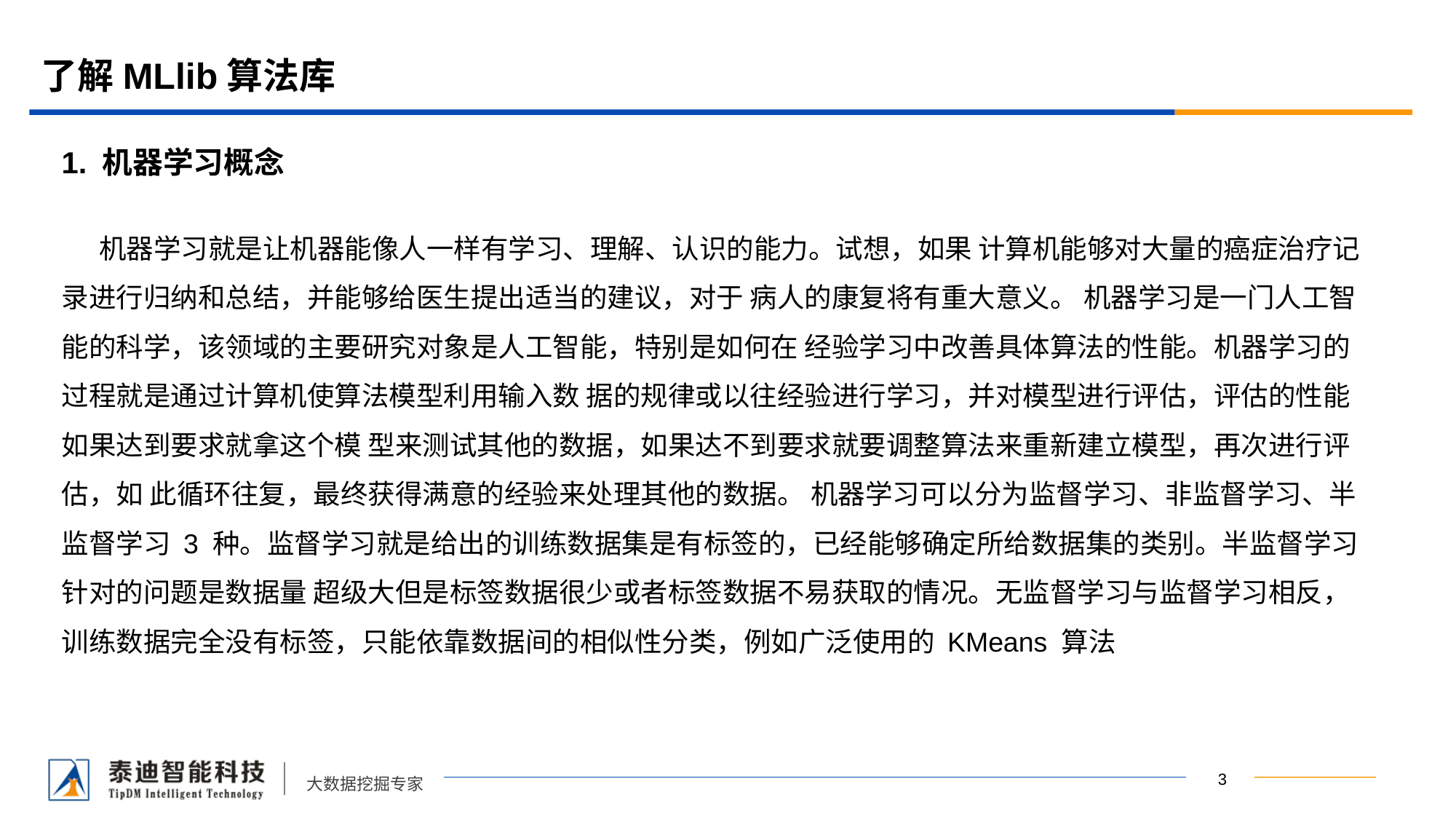

# 了解MLlib算法库
1. 机器学习概念
     机器学习就是让机器能像人一样有学习、理解、认识的能力。试想，如果 计算机能够对大量的癌症治疗记录进行归纳和总结，并能够给医生提出适当的建议，对于 病人的康复将有重大意义。 机器学习是一门人工智能的科学，该领域的主要研究对象是人工智能，特别是如何在 经验学习中改善具体算法的性能。机器学习的过程就是通过计算机使算法模型利用输入数 据的规律或以往经验进行学习，并对模型进行评估，评估的性能如果达到要求就拿这个模 型来测试其他的数据，如果达不到要求就要调整算法来重新建立模型，再次进行评估，如 此循环往复，最终获得满意的经验来处理其他的数据。 机器学习可以分为监督学习、非监督学习、半监督学习 3 种。监督学习就是给出的训练数据集是有标签的，已经能够确定所给数据集的类别。半监督学习针对的问题是数据量 超级大但是标签数据很少或者标签数据不易获取的情况。无监督学习与监督学习相反，训练数据完全没有标签，只能依靠数据间的相似性分类，例如广泛使用的 KMeans 算法